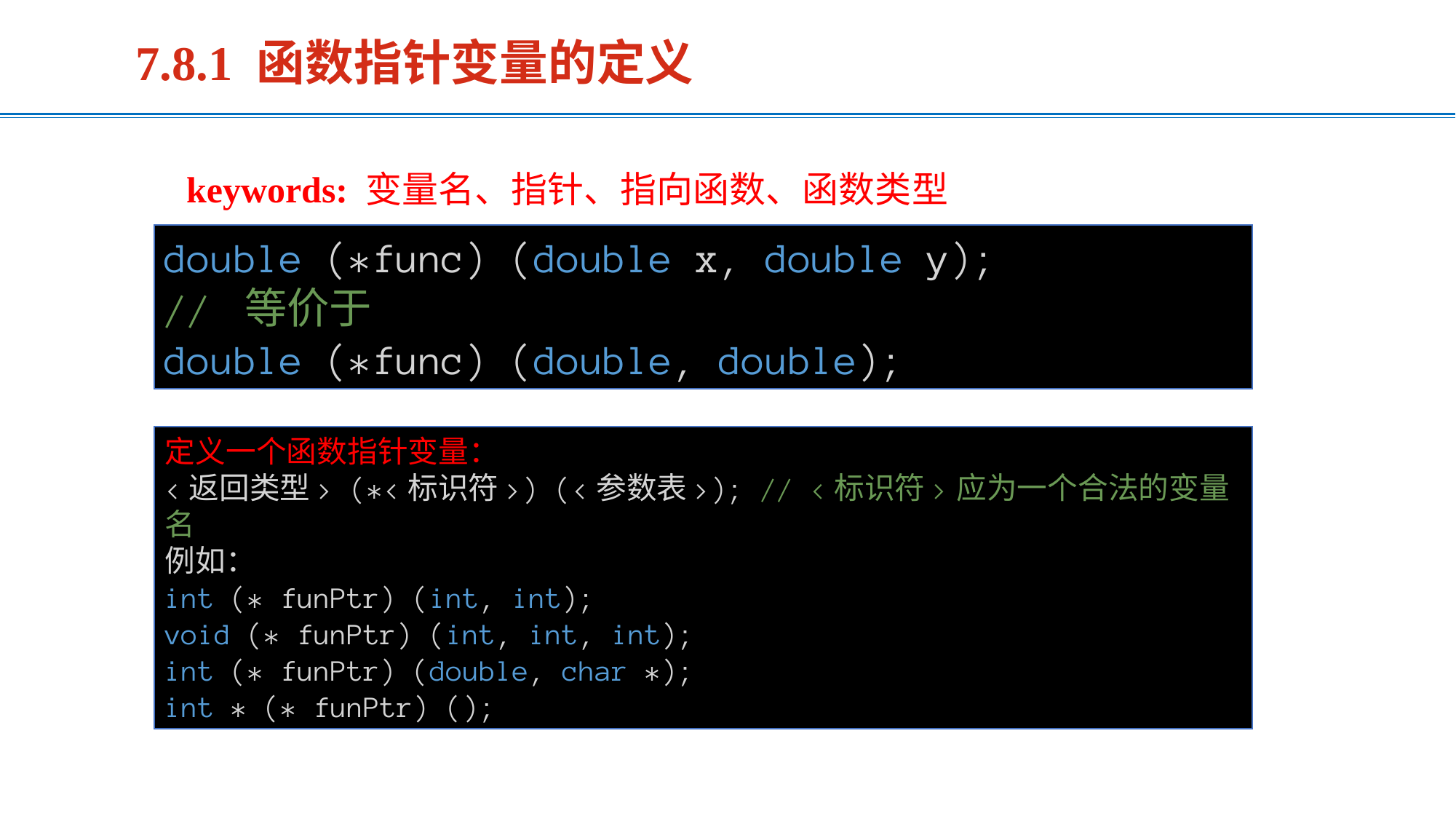

7.8.1 函数指针变量的定义
keywords: 变量名、指针、指向函数、函数类型
double (*func) (double x, double y);
// 等价于
double (*func) (double, double);
定义一个函数指针变量：
<返回类型> (*<标识符>) (<参数表>); // <标识符>应为一个合法的变量名
例如：
int (* funPtr) (int, int);
void (* funPtr) (int, int, int);
int (* funPtr) (double, char *);
int * (* funPtr) ();